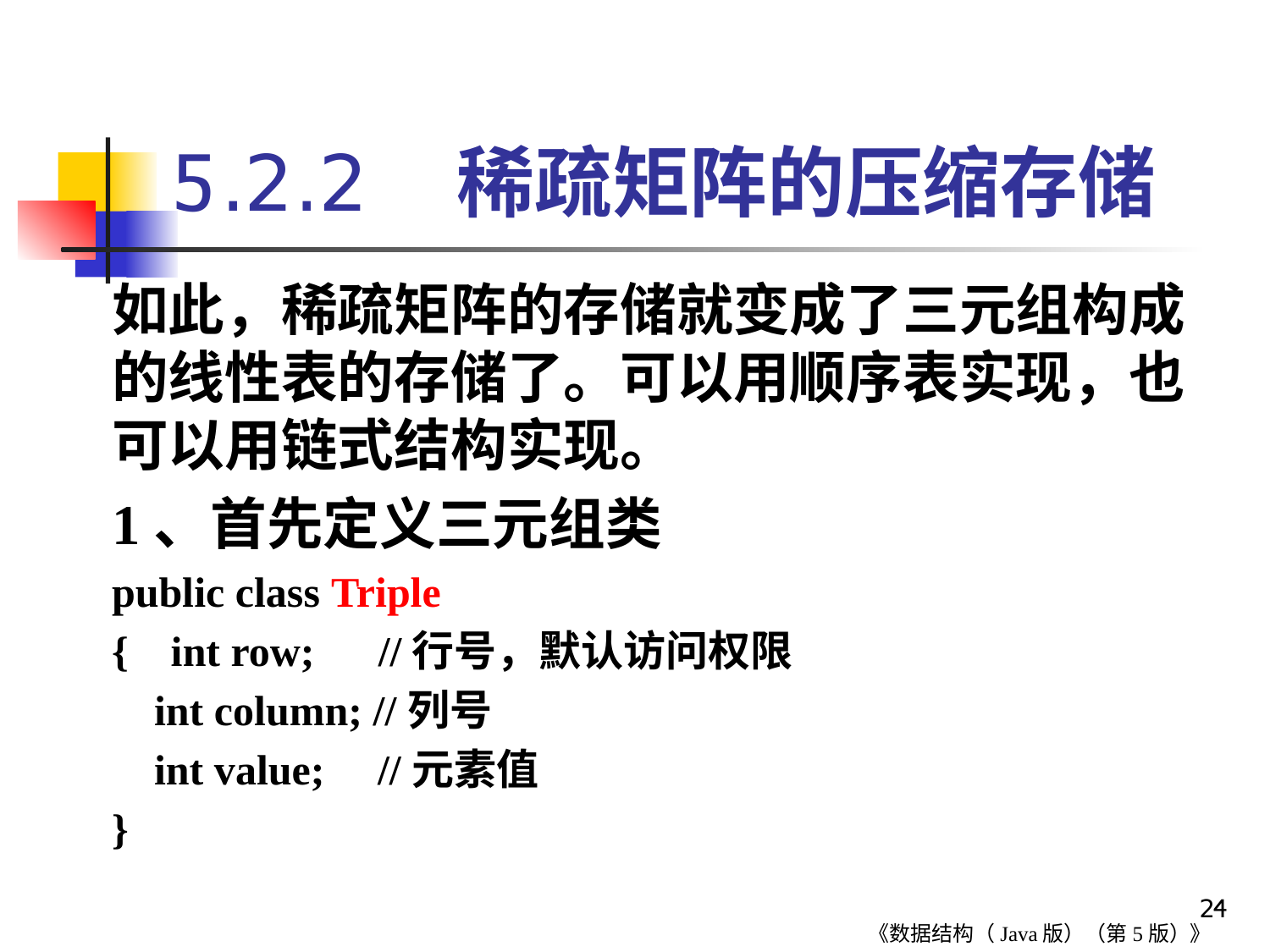

# 5.2.2   稀疏矩阵的压缩存储
如此，稀疏矩阵的存储就变成了三元组构成的线性表的存储了。可以用顺序表实现，也可以用链式结构实现。
1、首先定义三元组类
public class Triple
{    int row;      //行号，默认访问权限
    int column; //列号
    int value;     //元素值
}

24
《数据结构（Java版）（第5版）》